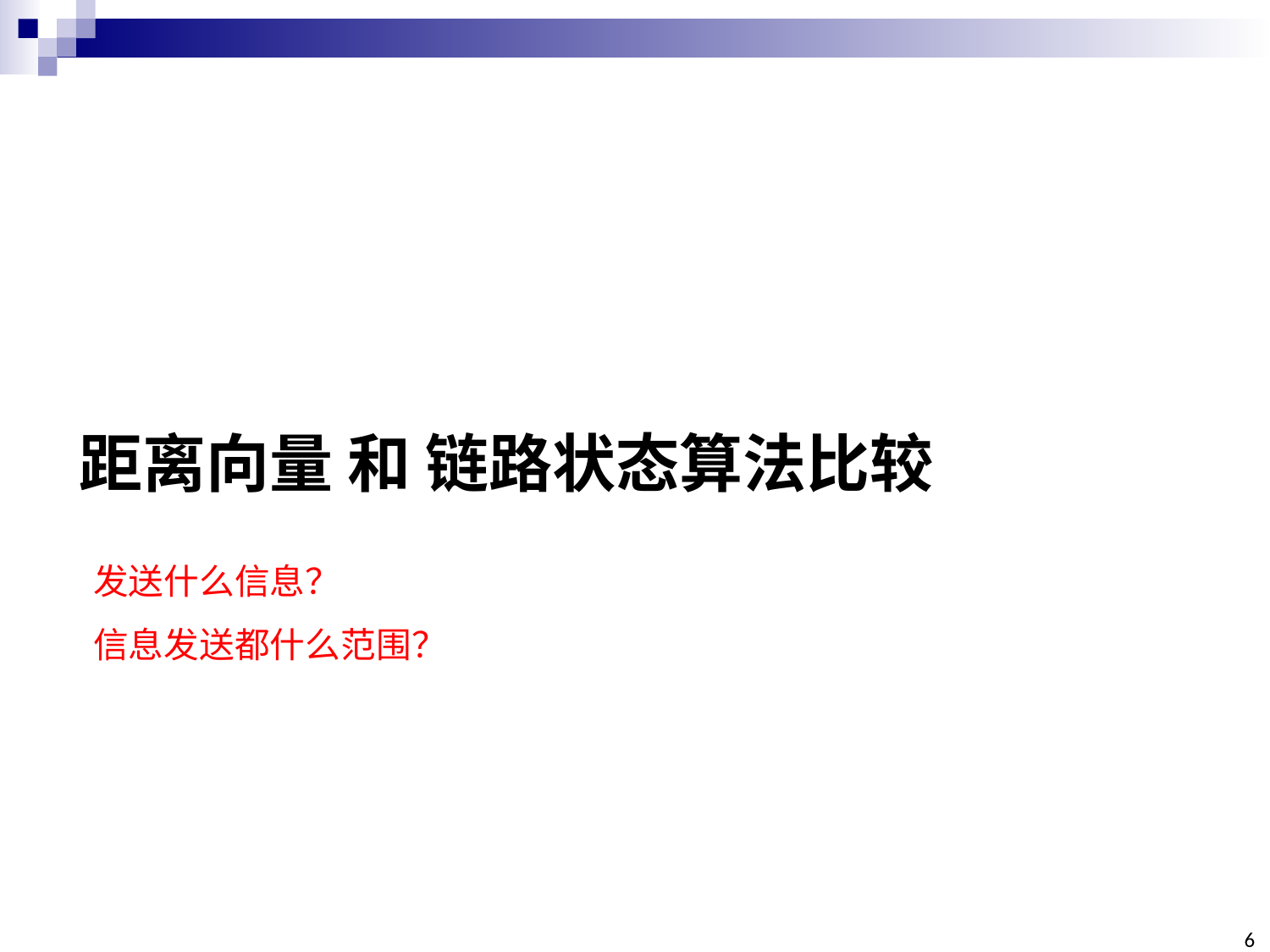

# 距离向量 和 链路状态算法比较
发送什么信息？
信息发送都什么范围？
6